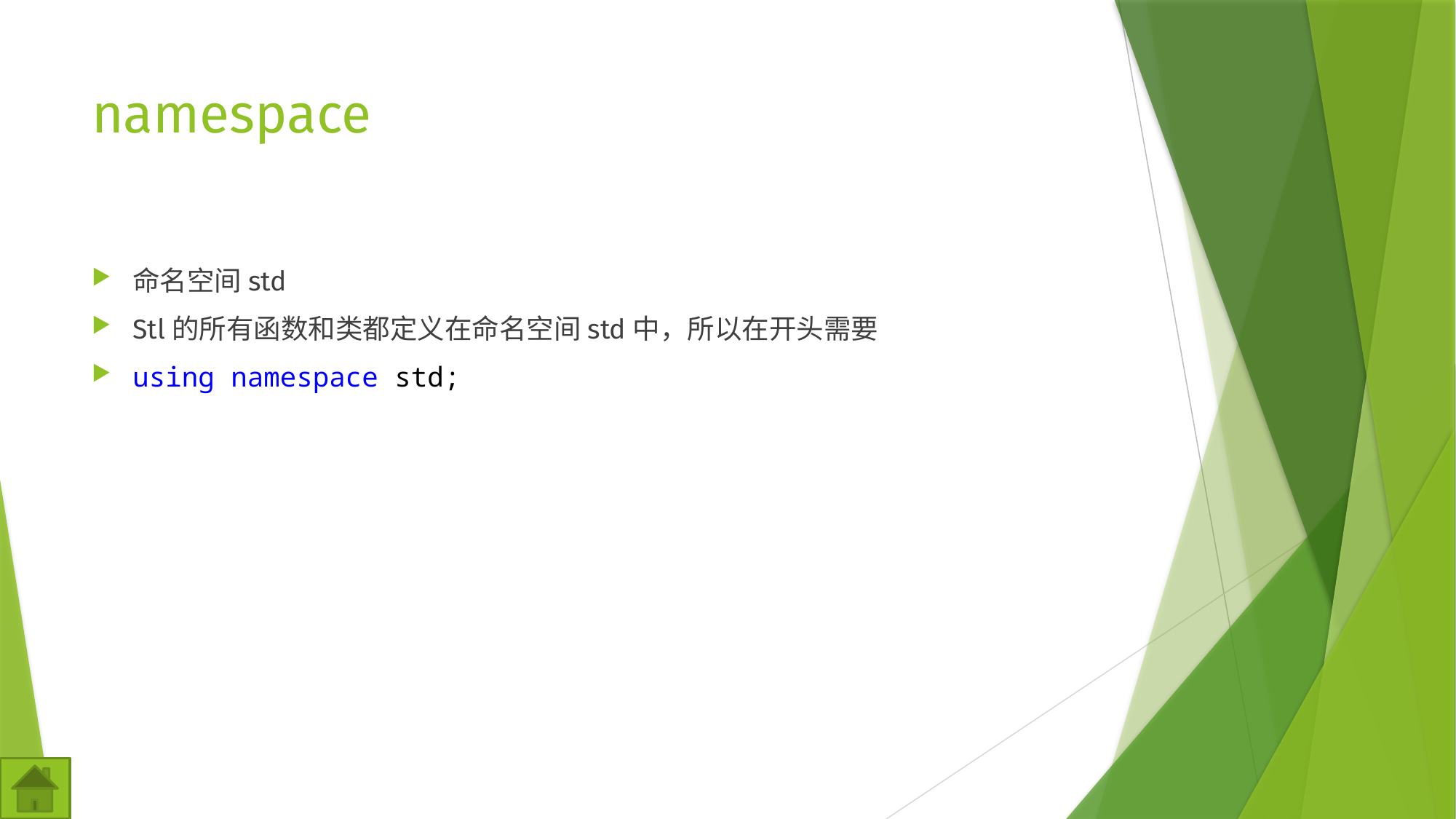

# namespace
命名空间std
Stl的所有函数和类都定义在命名空间std中，所以在开头需要
using namespace std;